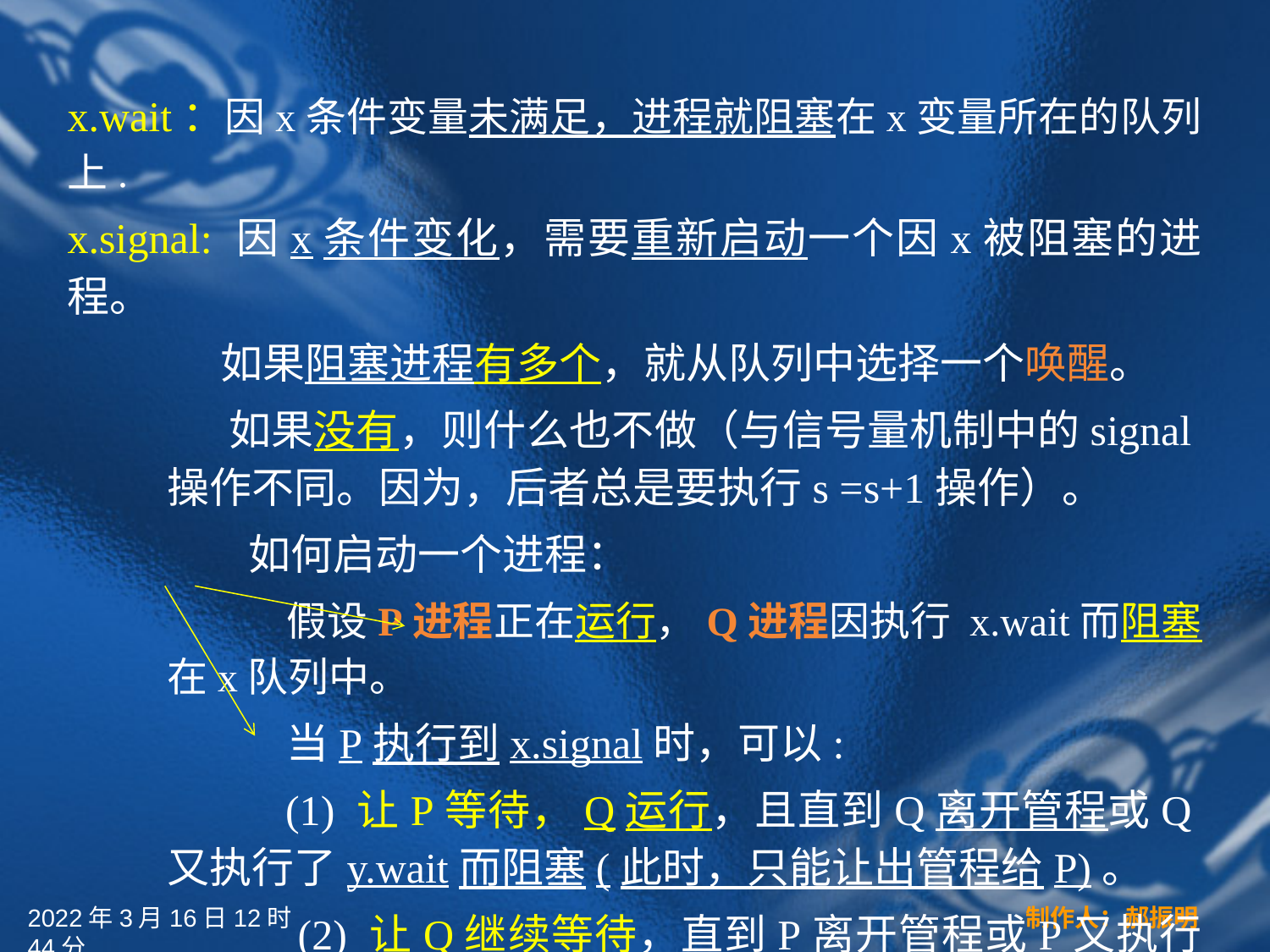

x.wait：因x条件变量未满足，进程就阻塞在x变量所在的队列上.
x.signal: 因x条件变化，需要重新启动一个因x被阻塞的进程。
               如果阻塞进程有多个，就从队列中选择一个唤醒。
如果没有，则什么也不做（与信号量机制中的signal操作不同。因为，后者总是要执行s =s+1操作）。
 如何启动一个进程：
     假设P进程正在运行，Q进程因执行 x.wait而阻塞在x队列中。
     当P执行到x.signal时，可以:
     (1) 让P等待，Q运行，且直到Q离开管程或Q又执行了y.wait而阻塞(此时，只能让出管程给P)。
      (2) 让Q继续等待，直到P离开管程或P又执行了y.wait而阻塞(此时，只能让出管程给Q) 。
2022年3月16日12时44分
制作人：郝振明